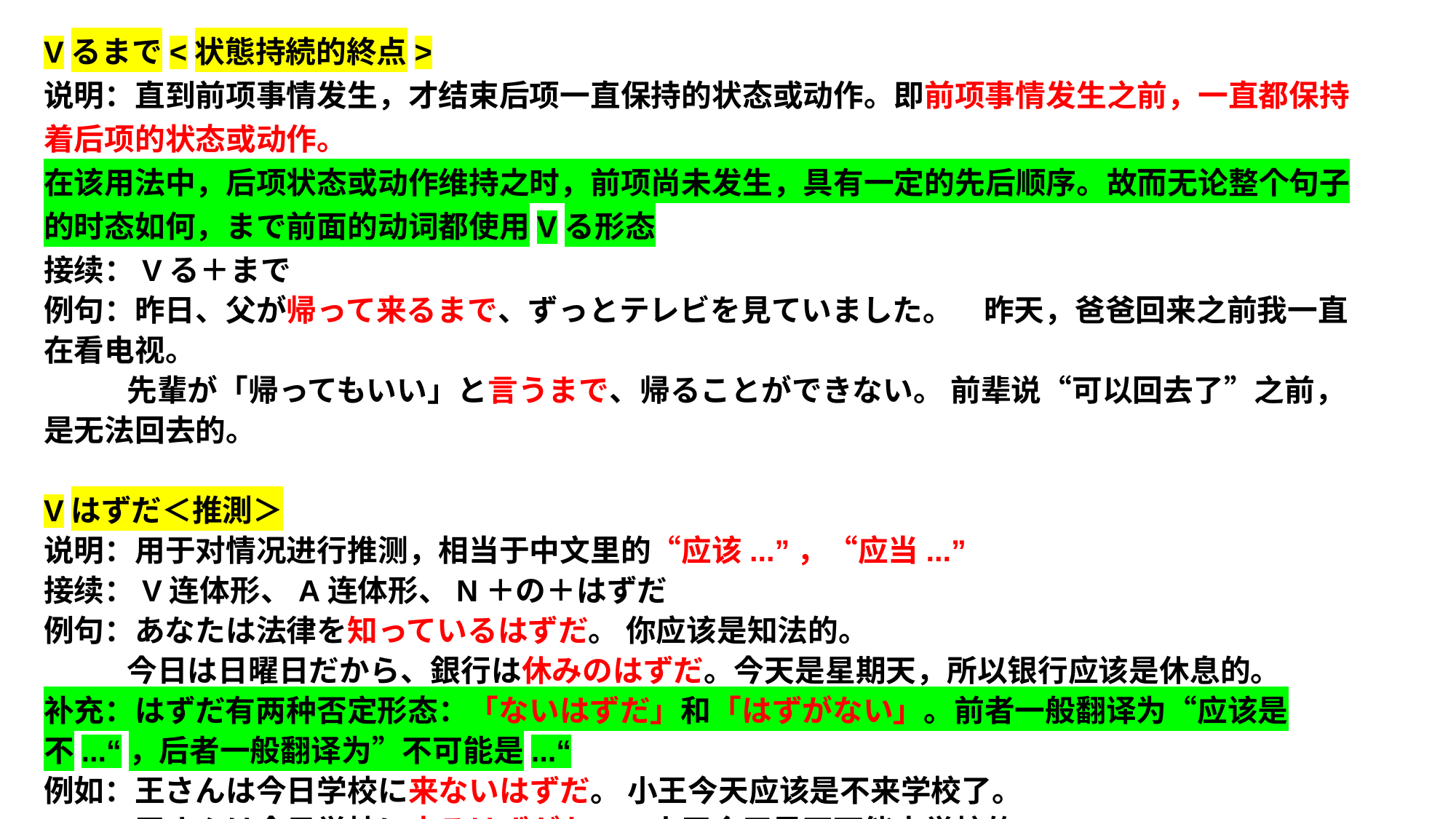

Vるまで<状態持続的終点>
说明：直到前项事情发生，才结束后项一直保持的状态或动作。即前项事情发生之前，一直都保持着后项的状态或动作。
在该用法中，后项状态或动作维持之时，前项尚未发生，具有一定的先后顺序。故而无论整个句子的时态如何，まで前面的动词都使用Vる形态
接续：Vる＋まで
例句：昨日、父が帰って来るまで、ずっとテレビを見ていました。　昨天，爸爸回来之前我一直在看电视。
           先輩が「帰ってもいい」と言うまで、帰ることができない。 前辈说“可以回去了”之前，是无法回去的。

Vはずだ＜推測＞
说明：用于对情况进行推测，相当于中文里的“应该...”，“应当...”
接续：V连体形、A连体形、N＋の＋はずだ
例句：あなたは法律を知っているはずだ。 你应该是知法的。
           今日は日曜日だから、銀行は休みのはずだ。今天是星期天，所以银行应该是休息的。
补充：はずだ有两种否定形态：「ないはずだ」和「はずがない」。前者一般翻译为“应该是不...“，后者一般翻译为”不可能是...“
例如：王さんは今日学校に来ないはずだ。 小王今天应该是不来学校了。
　　　王さんは今日学校に来るはずがない。小王今天是不可能来学校的。